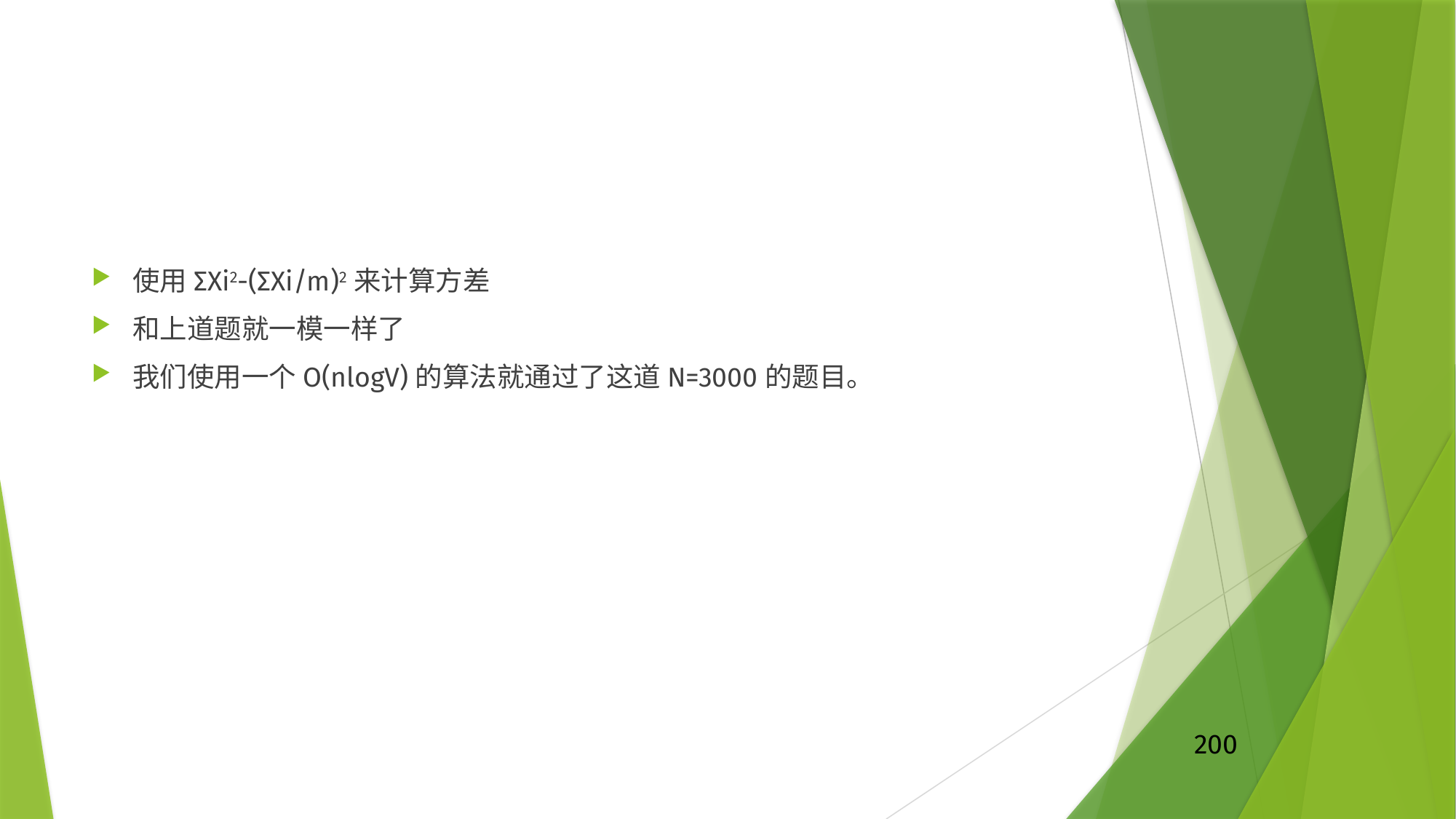

#
使用ΣXi2-(ΣXi/m)2来计算方差
和上道题就一模一样了
我们使用一个O(nlogV)的算法就通过了这道N=3000的题目。
200